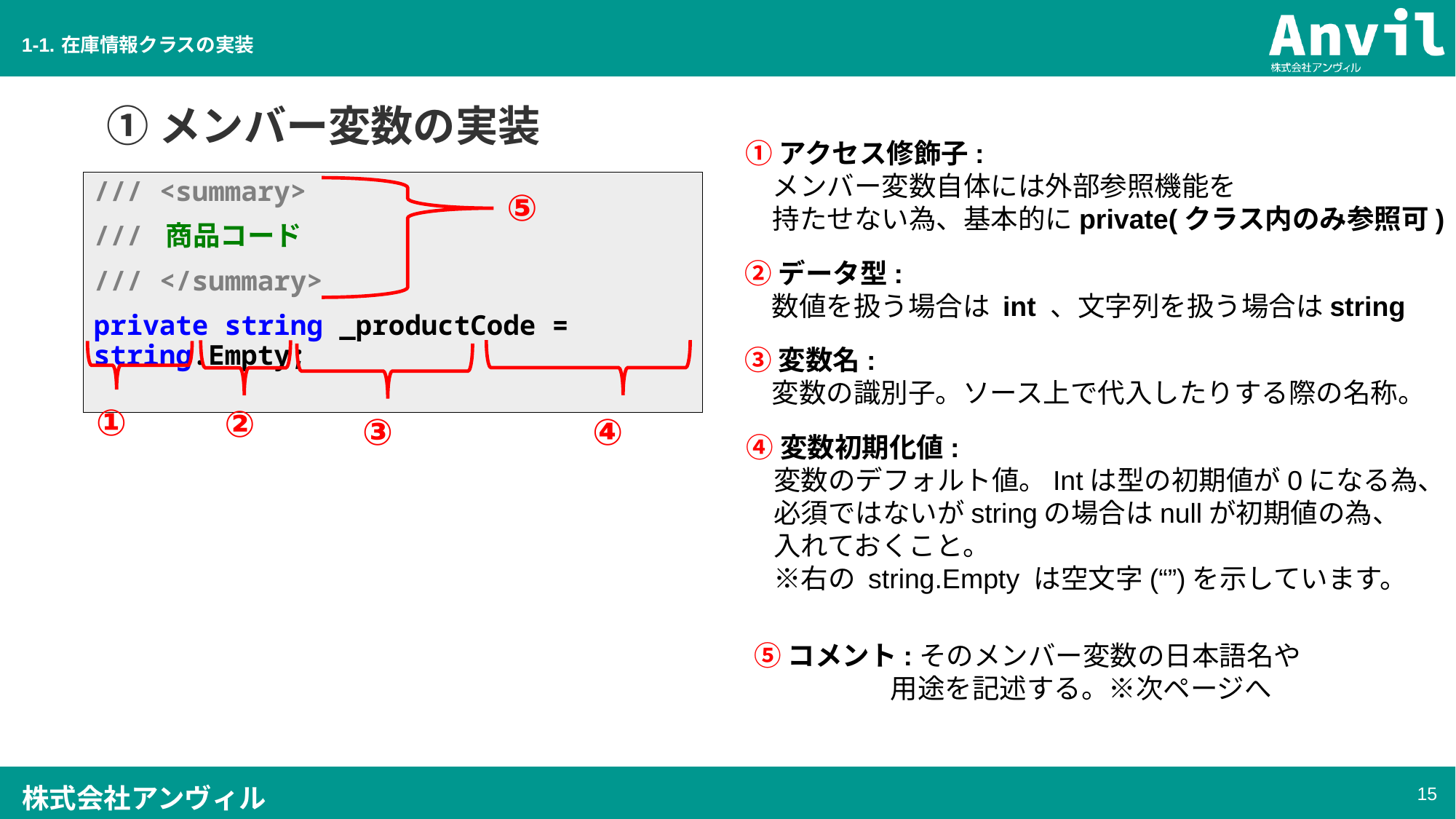

# 1-1. 在庫情報クラスの実装

①メンバー変数の実装
①アクセス修飾子:
　メンバー変数自体には外部参照機能を
　持たせない為、基本的にprivate(クラス内のみ参照可)

/// <summary>
/// 商品コード
/// </summary>
private string _productCode = string.Empty;

⑤
②データ型:
　数値を扱う場合は int 、文字列を扱う場合はstring

③変数名:
　変数の識別子。ソース上で代入したりする際の名称。
①
②
③
④
④変数初期化値:
　変数のデフォルト値。Intは型の初期値が0になる為、
　必須ではないがstringの場合はnullが初期値の為、
　入れておくこと。
　※右の string.Empty は空文字(“”)を示しています。

⑤コメント:そのメンバー変数の日本語名や
　　　　　用途を記述する。※次ページへ
15